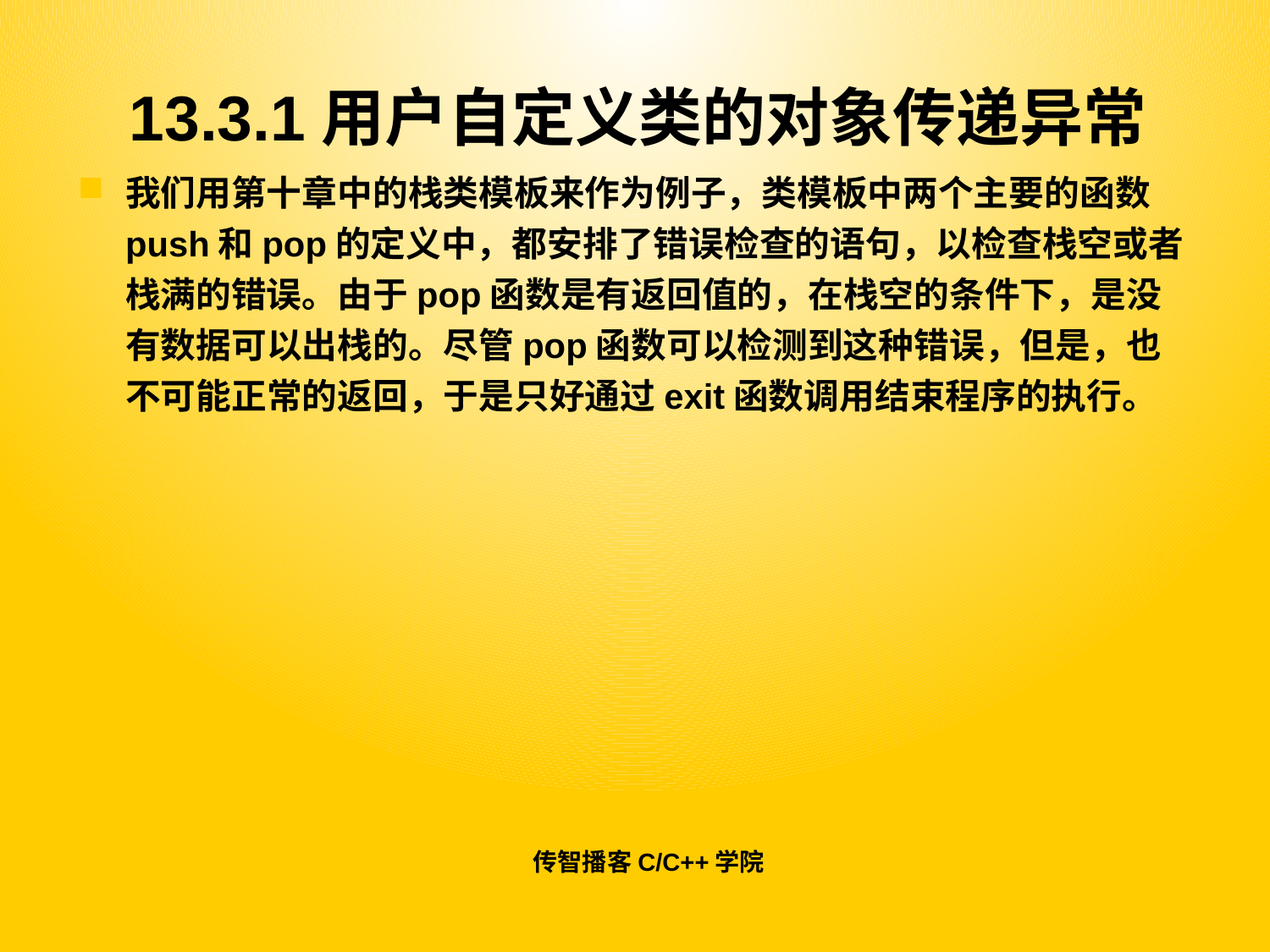

# 13.3.1用户自定义类的对象传递异常
我们用第十章中的栈类模板来作为例子，类模板中两个主要的函数push和pop的定义中，都安排了错误检查的语句，以检查栈空或者栈满的错误。由于pop函数是有返回值的，在栈空的条件下，是没有数据可以出栈的。尽管pop函数可以检测到这种错误，但是，也不可能正常的返回，于是只好通过exit函数调用结束程序的执行。
传智播客C/C++学院